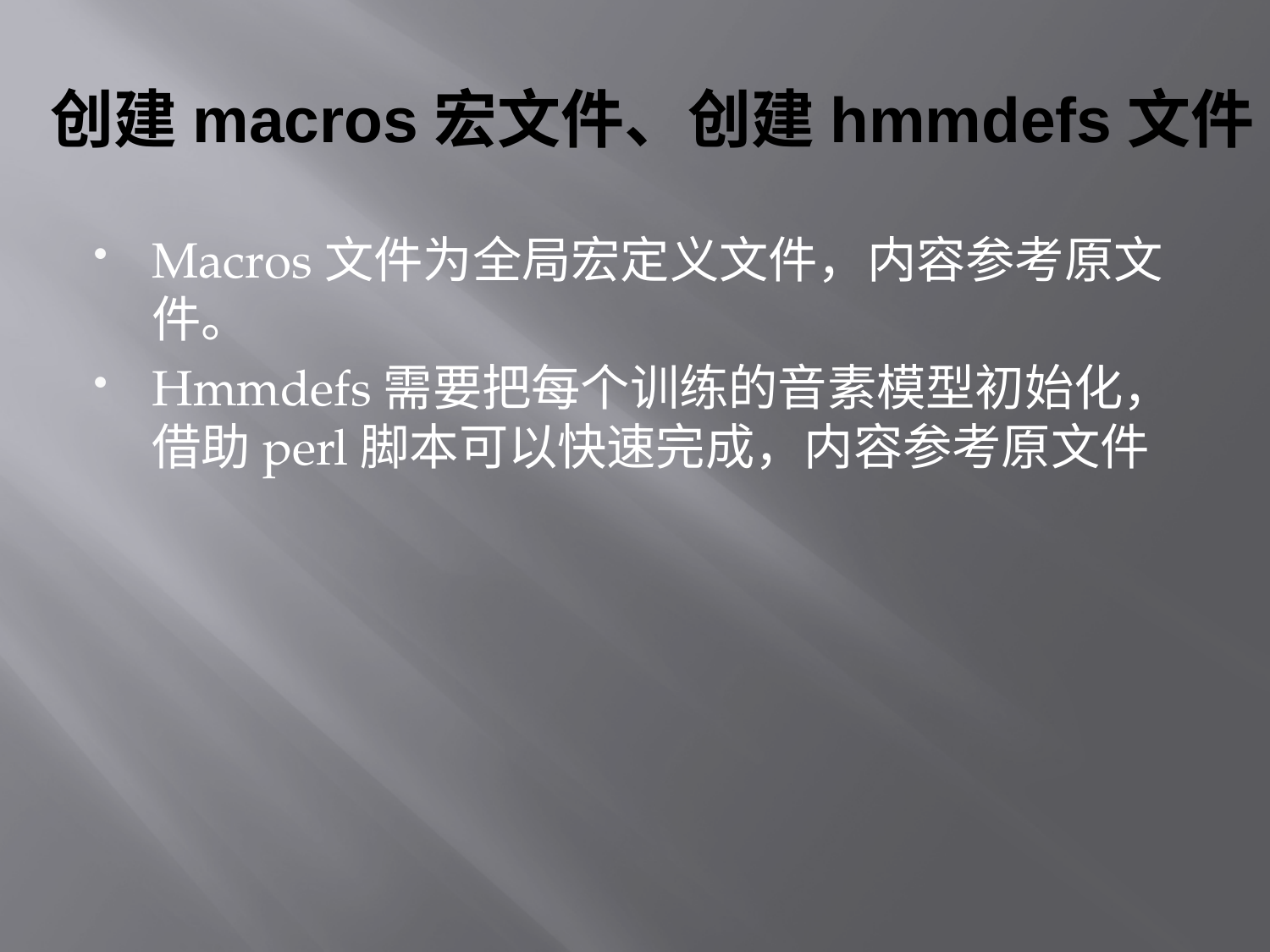

# 创建macros宏文件、创建hmmdefs文件
Macros文件为全局宏定义文件，内容参考原文件。
Hmmdefs需要把每个训练的音素模型初始化，借助perl脚本可以快速完成，内容参考原文件